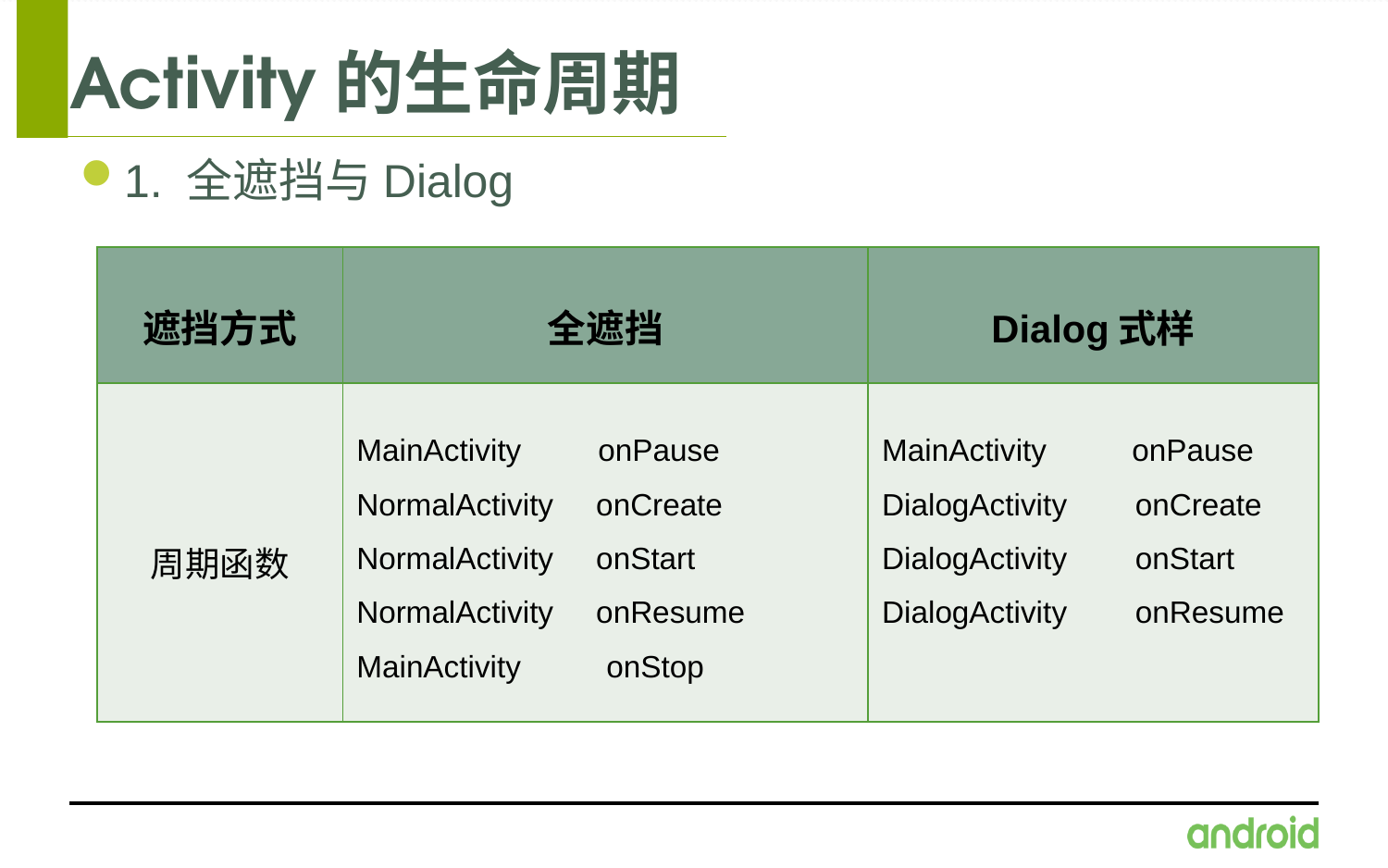

# Activity的生命周期
1. 全遮挡与Dialog

| 遮挡方式 | 全遮挡 | Dialog式样 |
| --- | --- | --- |
| 周期函数 | MainActivity onPause NormalActivity onCreate NormalActivity onStart NormalActivity onResume MainActivity onStop | MainActivity onPause DialogActivity onCreate DialogActivity onStart DialogActivity onResume |